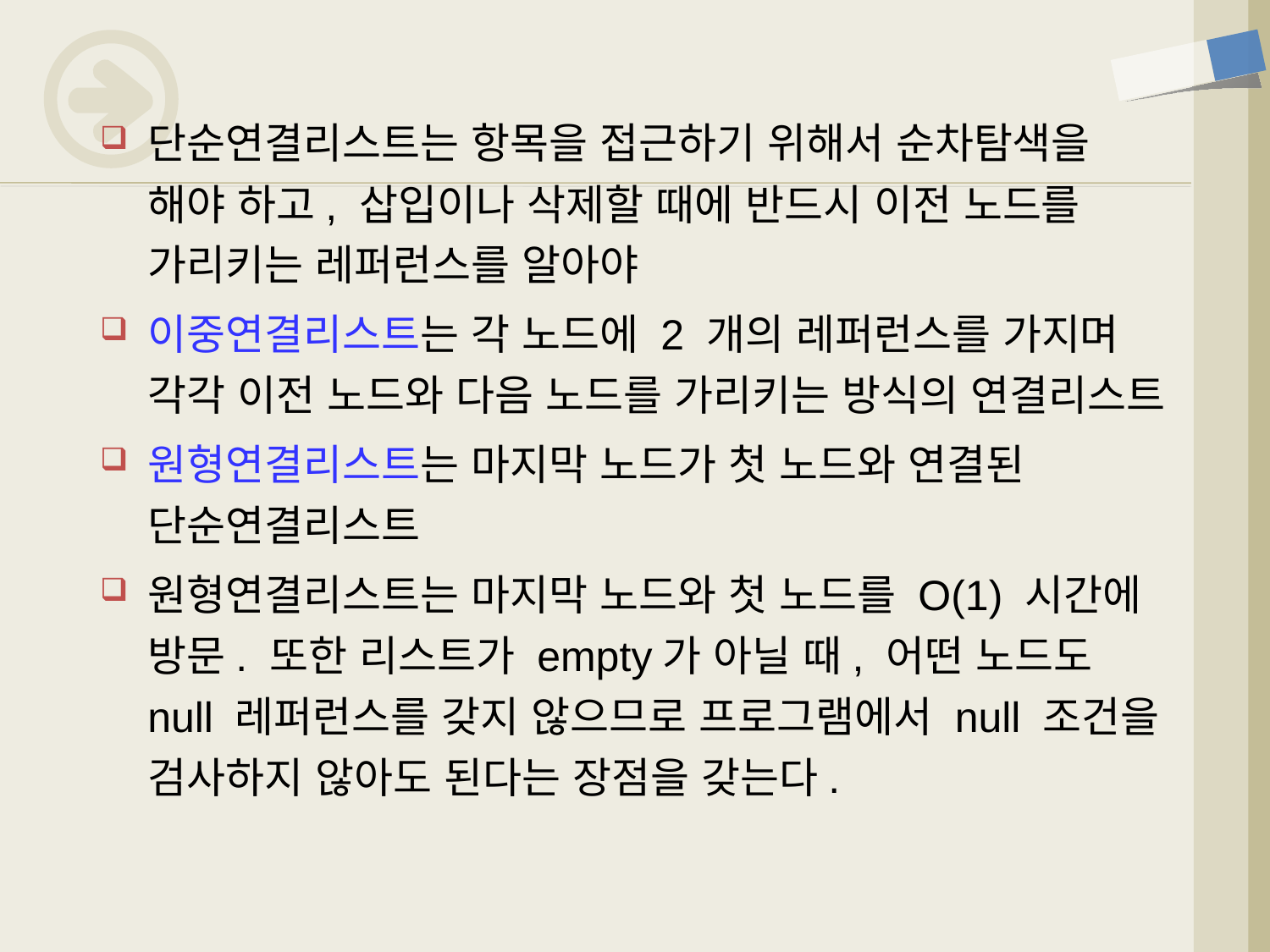

단순연결리스트는 항목을 접근하기 위해서 순차탐색을 해야 하고, 삽입이나 삭제할 때에 반드시 이전 노드를 가리키는 레퍼런스를 알아야
이중연결리스트는 각 노드에 2 개의 레퍼런스를 가지며 각각 이전 노드와 다음 노드를 가리키는 방식의 연결리스트
원형연결리스트는 마지막 노드가 첫 노드와 연결된 단순연결리스트
원형연결리스트는 마지막 노드와 첫 노드를 O(1) 시간에 방문. 또한 리스트가 empty가 아닐 때, 어떤 노드도 null 레퍼런스를 갖지 않으므로 프로그램에서 null 조건을 검사하지 않아도 된다는 장점을 갖는다.